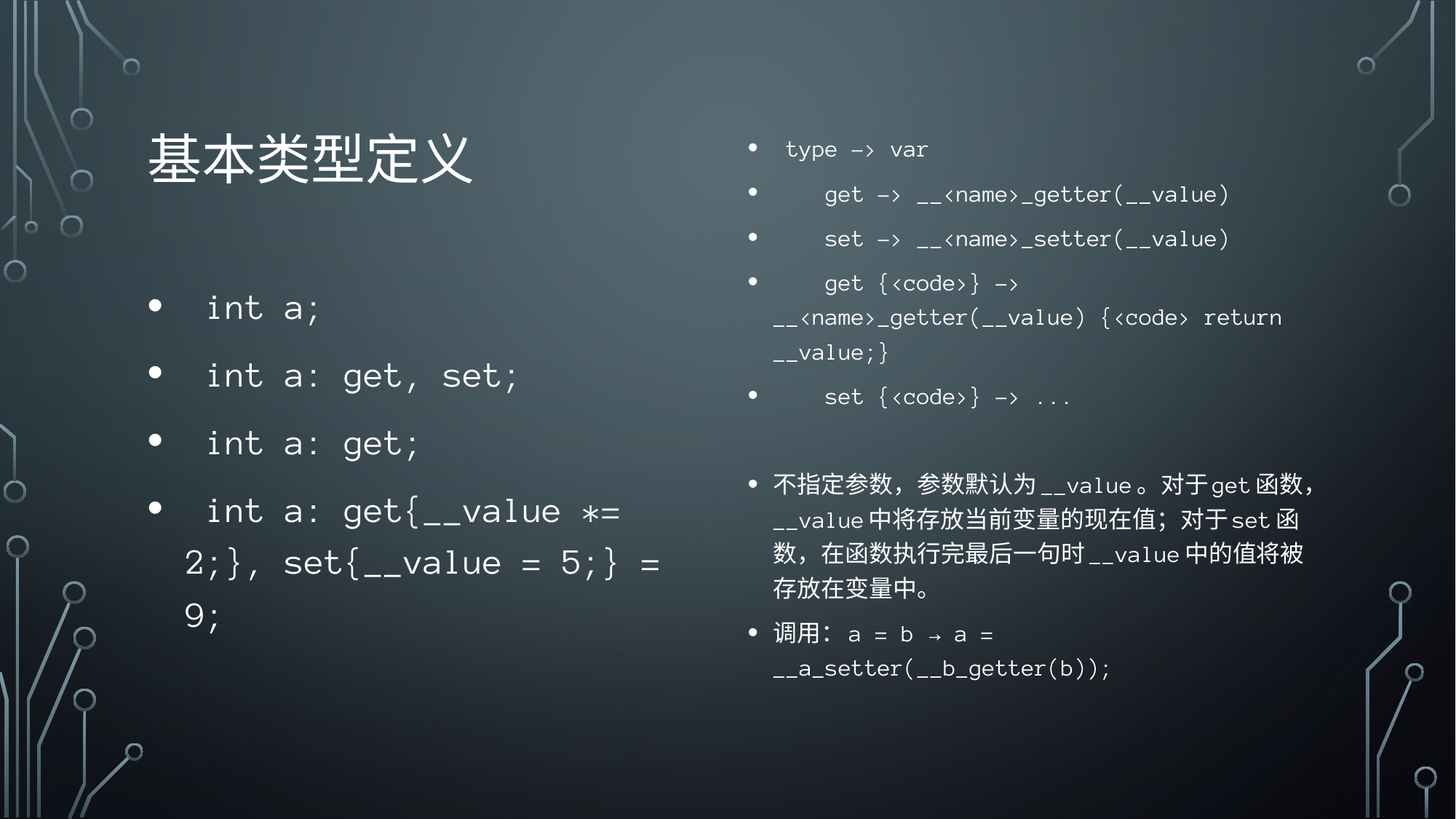

# 基本类型定义
 type -> var
    get -> __<name>_getter(__value)
    set -> __<name>_setter(__value)
    get {<code>} -> __<name>_getter(__value) {<code> return __value;}
    set {<code>} -> ...

不指定参数，参数默认为__value。对于get函数，__value中将存放当前变量的现在值；对于set函数，在函数执行完最后一句时__value中的值将被存放在变量中。
调用：a = b → a = __a_setter(__b_getter(b));
 int a;
 int a: get, set;
 int a: get;
 int a: get{__value *= 2;}, set{__value = 5;} = 9;